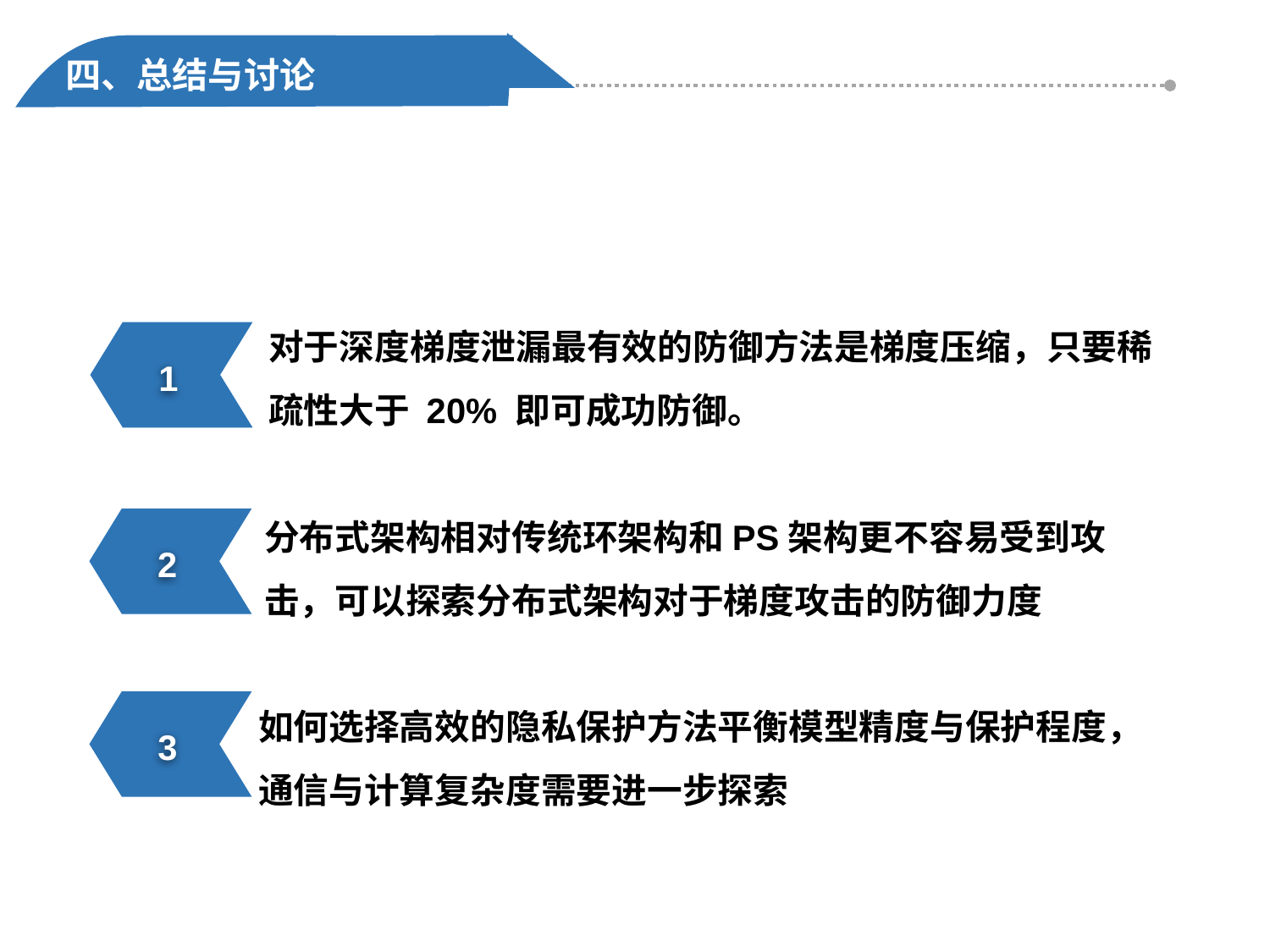

四、总结与讨论
对于深度梯度泄漏最有效的防御方法是梯度压缩，只要稀疏性大于 20% 即可成功防御。

1
分布式架构相对传统环架构和PS架构更不容易受到攻击，可以探索分布式架构对于梯度攻击的防御力度

2
如何选择高效的隐私保护方法平衡模型精度与保护程度，通信与计算复杂度需要进一步探索

3